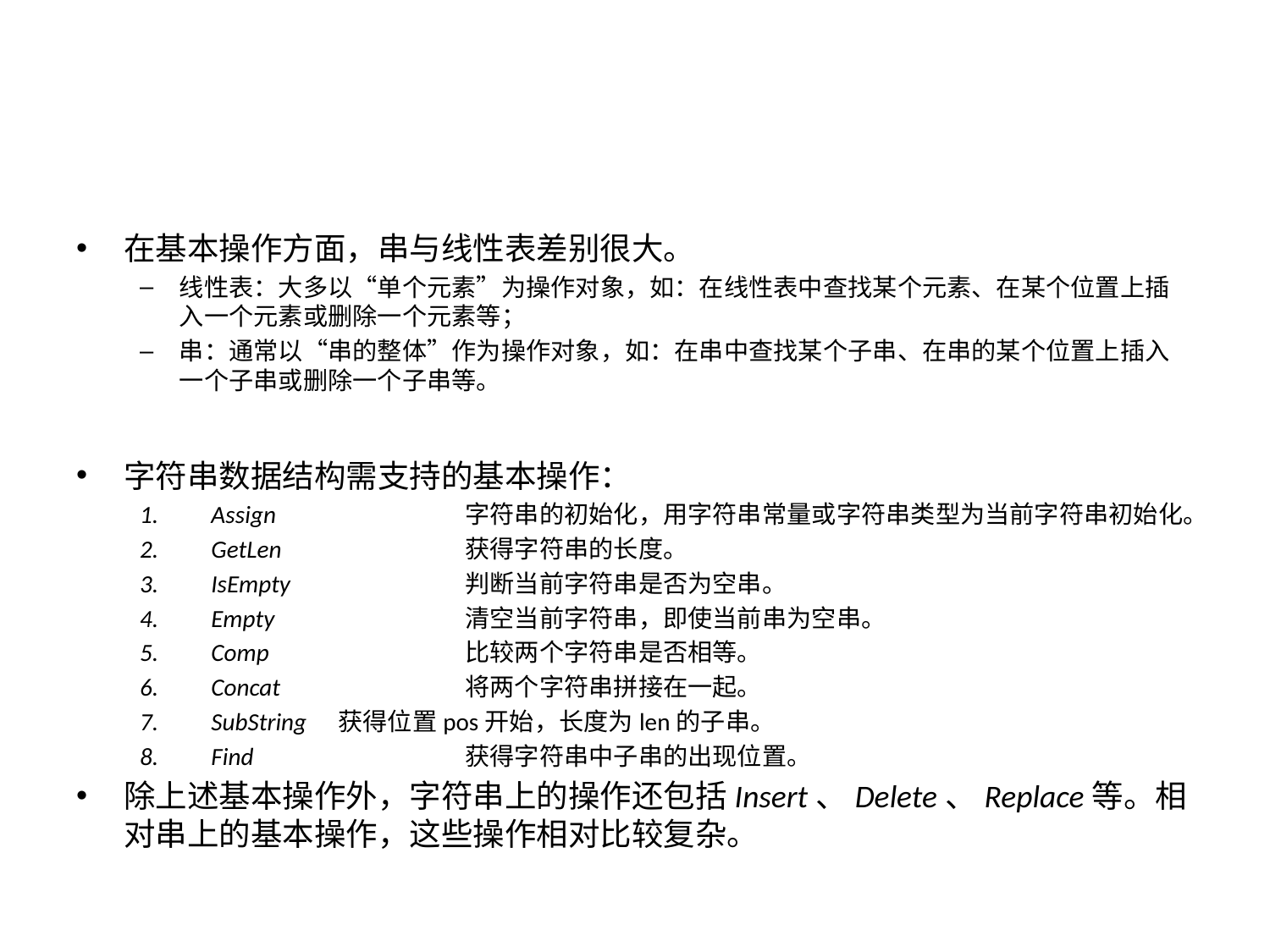

#
在基本操作方面，串与线性表差别很大。
线性表：大多以“单个元素”为操作对象，如：在线性表中查找某个元素、在某个位置上插入一个元素或删除一个元素等；
串：通常以“串的整体”作为操作对象，如：在串中查找某个子串、在串的某个位置上插入一个子串或删除一个子串等。

字符串数据结构需支持的基本操作：
Assign		字符串的初始化，用字符串常量或字符串类型为当前字符串初始化。
GetLen		获得字符串的长度。
IsEmpty		判断当前字符串是否为空串。
Empty		清空当前字符串，即使当前串为空串。
Comp		比较两个字符串是否相等。
Concat		将两个字符串拼接在一起。
SubString	获得位置pos开始，长度为len的子串。
Find		获得字符串中子串的出现位置。
除上述基本操作外，字符串上的操作还包括Insert、Delete、Replace等。相对串上的基本操作，这些操作相对比较复杂。